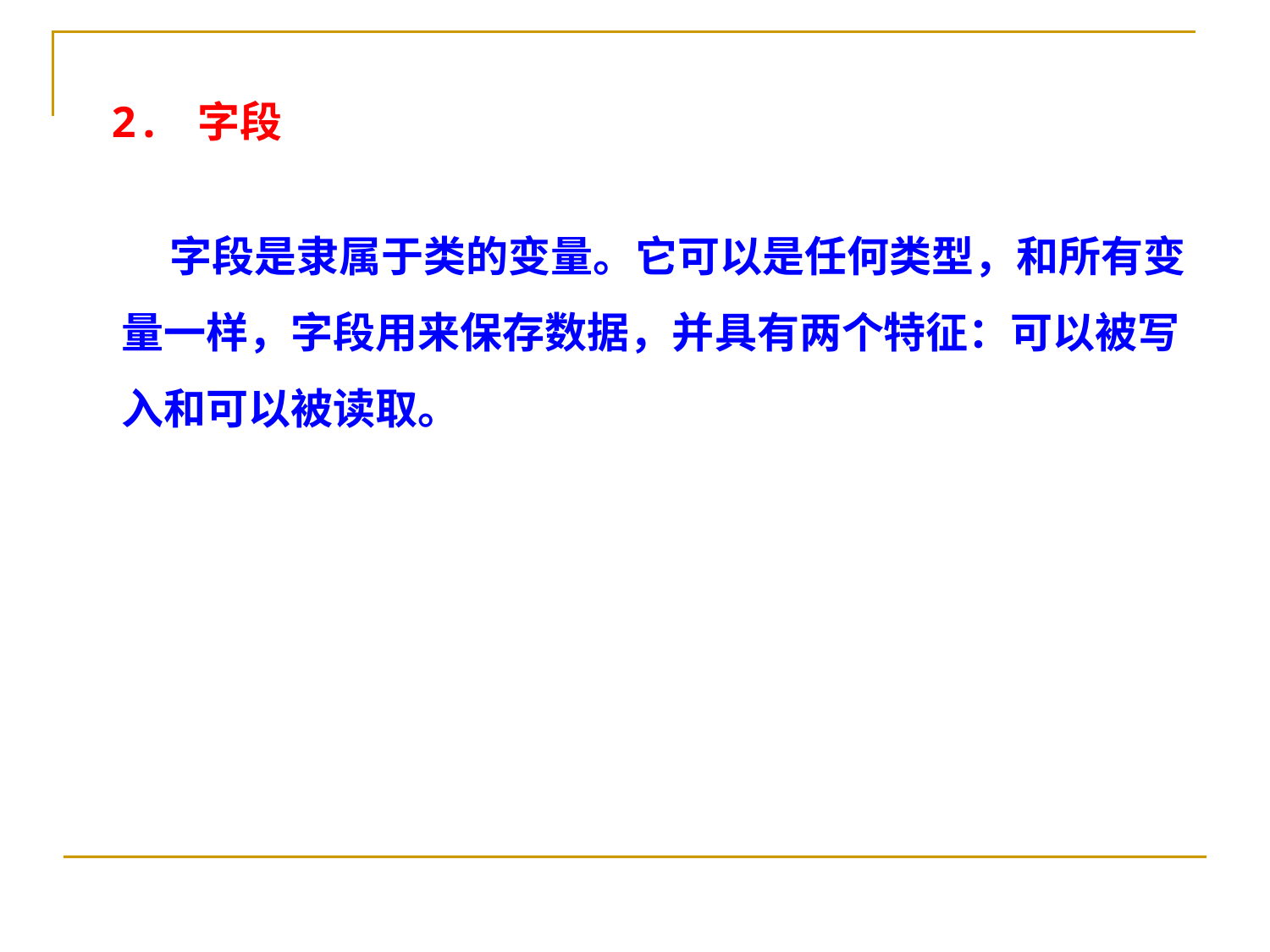

2. 字段
    字段是隶属于类的变量。它可以是任何类型，和所有变量一样，字段用来保存数据，并具有两个特征：可以被写入和可以被读取。